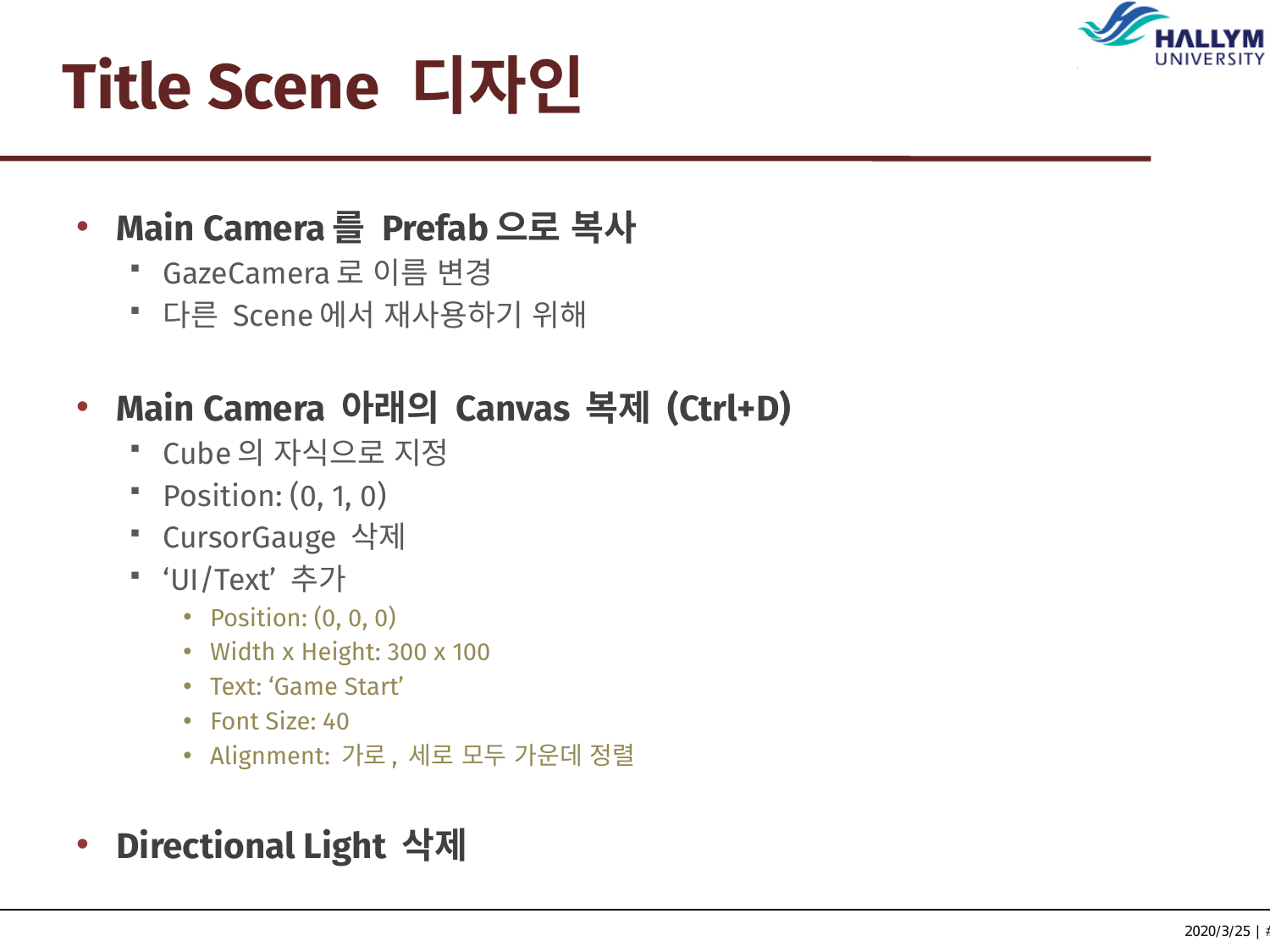

# Title Scene 디자인
Main Camera를 Prefab으로 복사
GazeCamera로 이름 변경
다른 Scene에서 재사용하기 위해

Main Camera 아래의 Canvas 복제 (Ctrl+D)
Cube의 자식으로 지정
Position: (0, 1, 0)
CursorGauge 삭제
‘UI/Text’ 추가
Position: (0, 0, 0)
Width x Height: 300 x 100
Text: ‘Game Start’
Font Size: 40
Alignment: 가로, 세로 모두 가운데 정렬

Directional Light 삭제